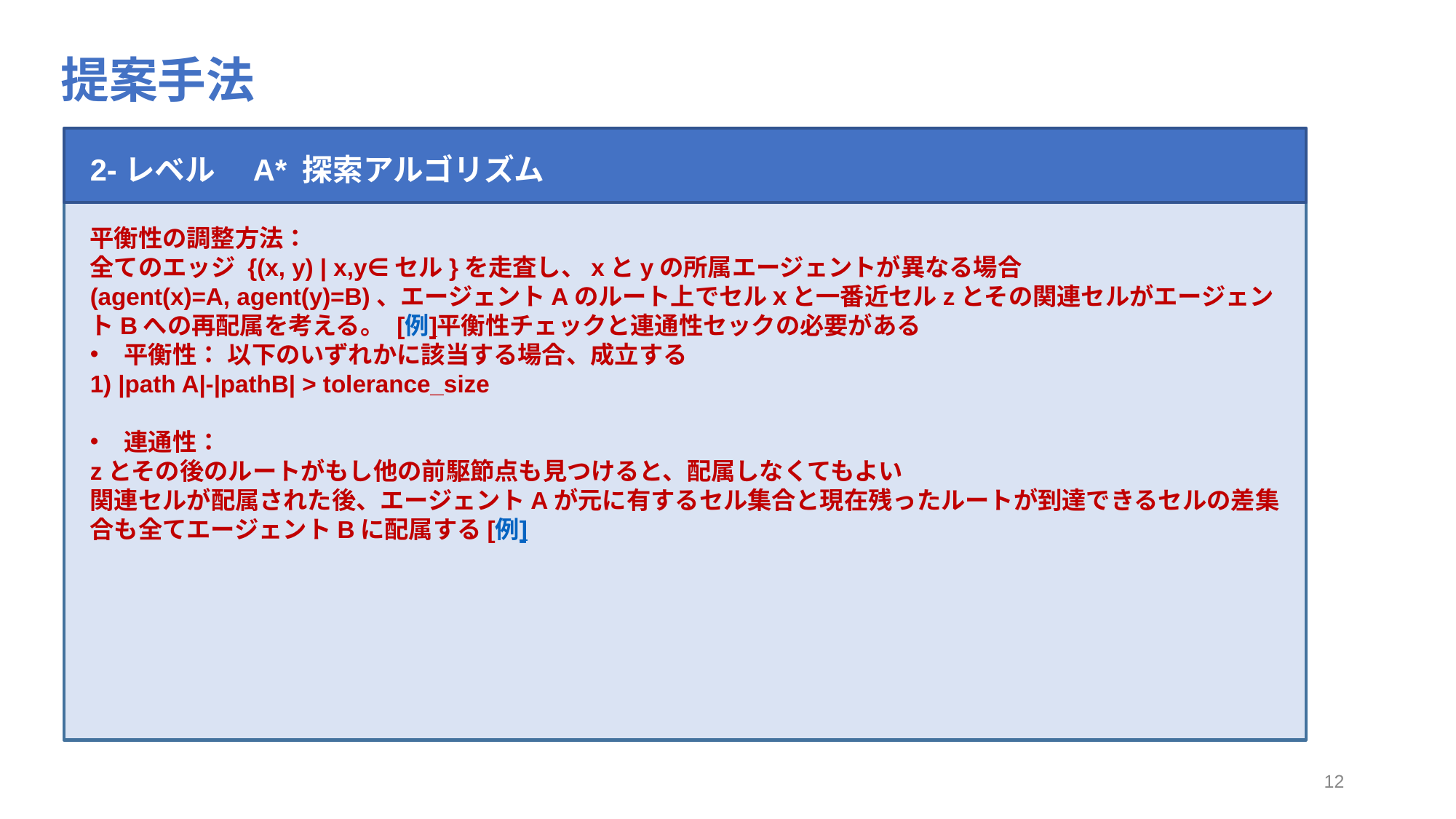

提案手法

2-レベル　A* 探索アルゴリズム

平衡性の調整方法：
全てのエッジ {(x, y) | x,y∈セル}を走査し、xとyの所属エージェントが異なる場合
(agent(x)=A, agent(y)=B)、エージェントAのルート上でセルｘと一番近セルzとその関連セルがエージェントBへの再配属を考える。 [例]平衡性チェックと連通性セックの必要がある
平衡性： 以下のいずれかに該当する場合、成立する
1) |path A|-|pathB| > tolerance_size

連通性：
zとその後のルートがもし他の前駆節点も見つけると、配属しなくてもよい
関連セルが配属された後、エージェントAが元に有するセル集合と現在残ったルートが到達できるセルの差集合も全てエージェントBに配属する[例]

12